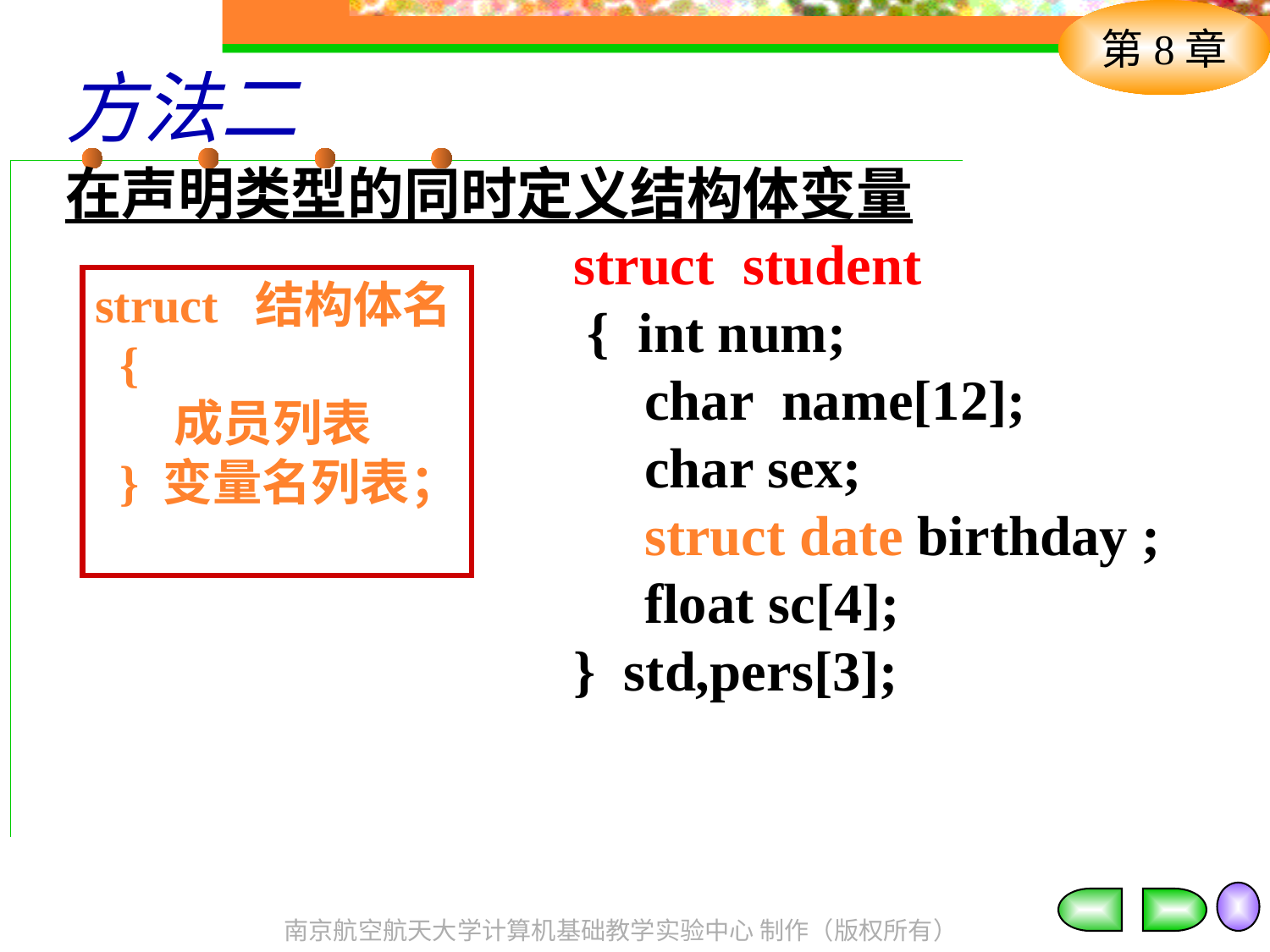

# 方法二
在声明类型的同时定义结构体变量
struct  student
 {  int num;
     char  name[12];
     char sex;
     struct date birthday ;
     float sc[4];
}  std,pers[3];
struct  结构体名
  {
      成员列表
  } 变量名列表；